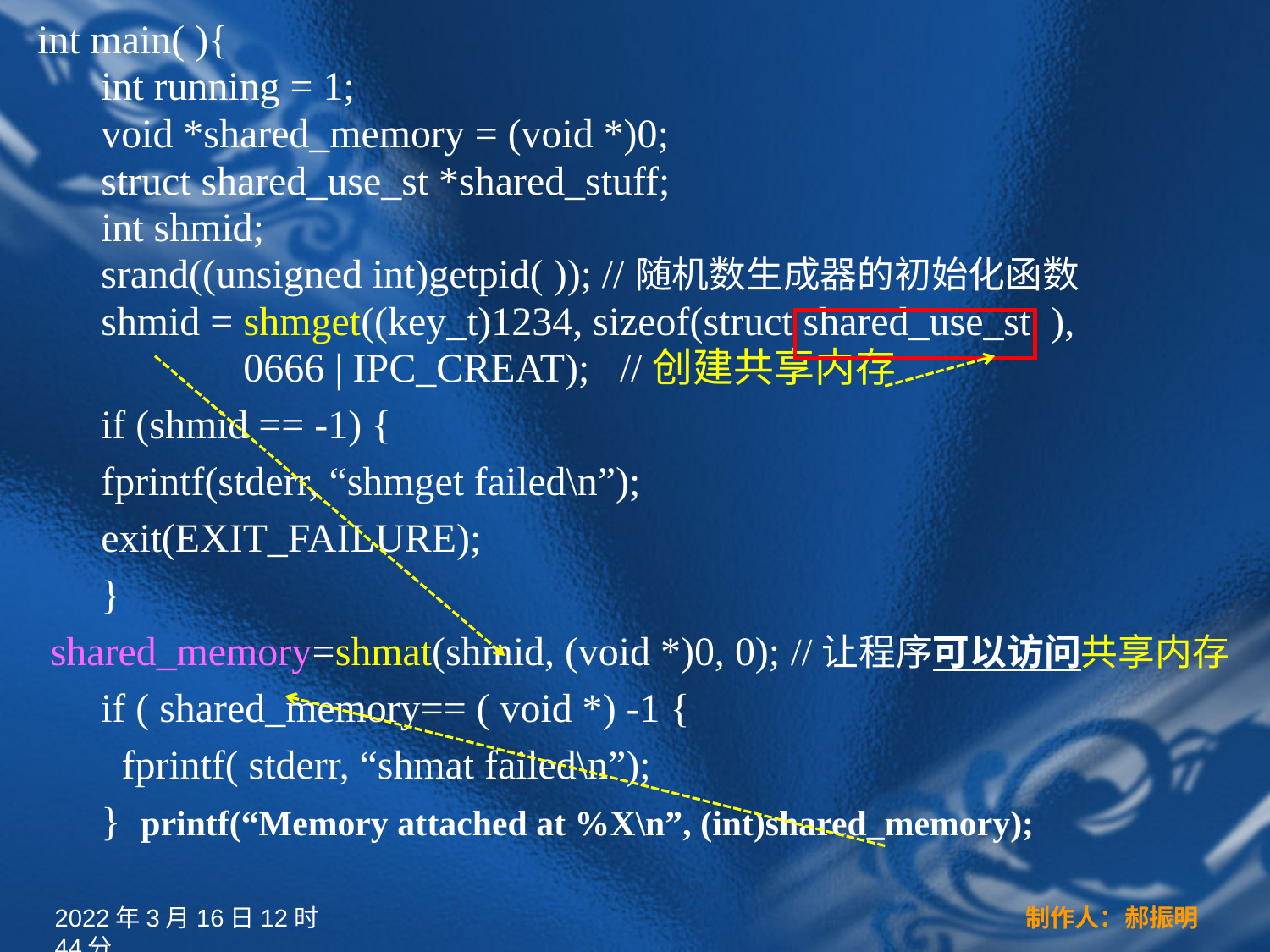

int main( ){
int running = 1;
void *shared_memory = (void *)0;
struct shared_use_st *shared_stuff;
int shmid;
srand((unsigned int)getpid( )); //随机数生成器的初始化函数
shmid = shmget((key_t)1234, sizeof(struct shared_use_st  ),
              0666 | IPC_CREAT);   //创建共享内存
if (shmid == -1) {
fprintf(stderr, “shmget failed\n”);
exit(EXIT_FAILURE);
}
shared_memory=shmat(shmid, (void *)0, 0); //让程序可以访问共享内存
if ( shared_memory== ( void *) -1 {
  fprintf( stderr, “shmat failed\n”);
}  printf(“Memory attached at %X\n”, (int)shared_memory);
#

2022年3月16日12时44分
制作人：郝振明